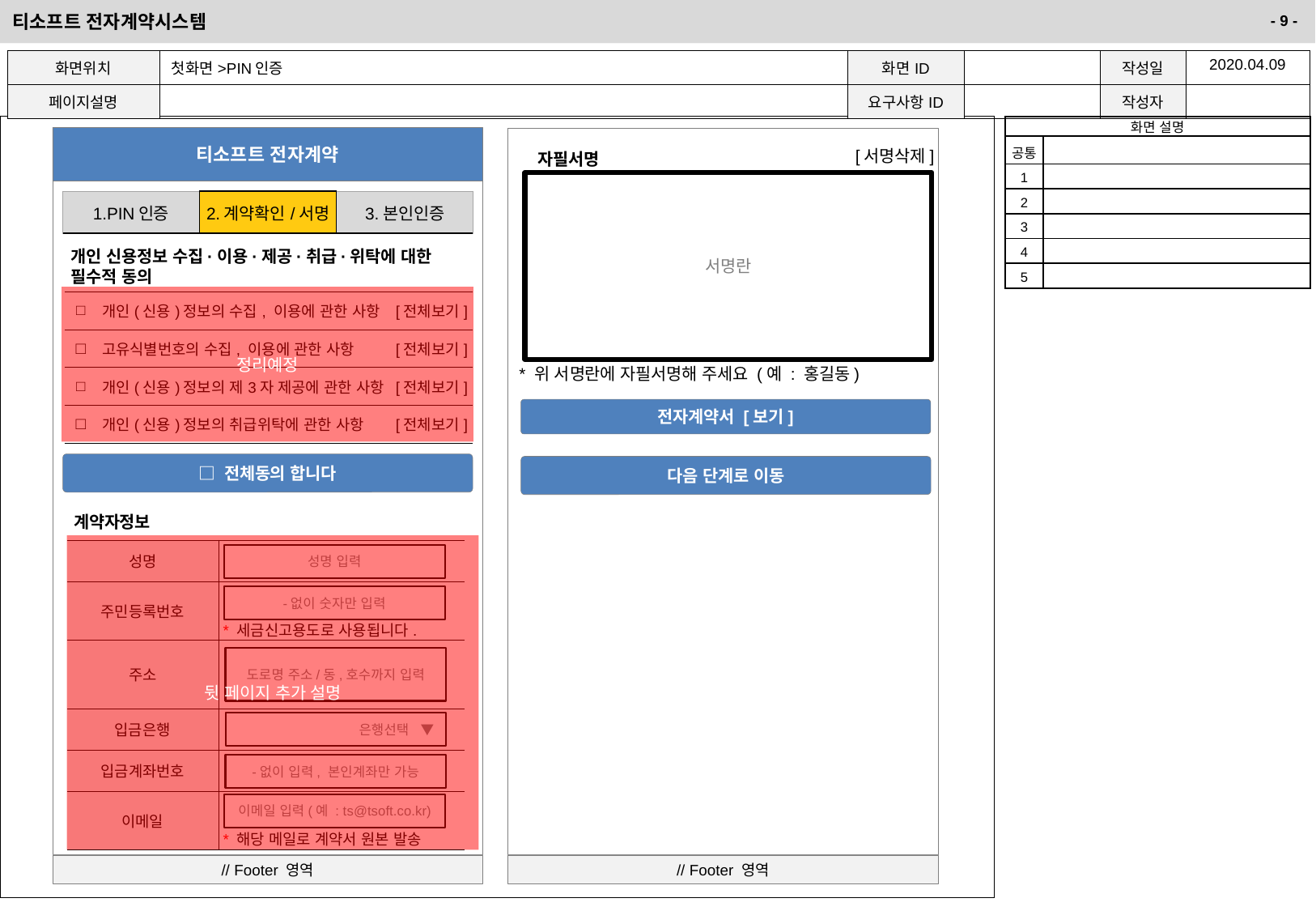

| 화면위치 | 첫화면>PIN인증 | 화면ID |  | 작성일 | 2020.04.09 |
| --- | --- | --- | --- | --- | --- |
| 페이지설명 |  | 요구사항ID |  | 작성자 |  |
| 화면 설명 |  |
| --- | --- |
| 공통 |  |
| 1 |  |
| 2 |  |
| 3 |  |
| 4 |  |
| 5 |  |
티소프트 전자계약
[서명삭제]
자필서명
서명란
| 1.PIN인증 | 2.계약확인/서명 | 3.본인인증 |
| --- | --- | --- |
개인 신용정보 수집·이용·제공·취급·위탁에 대한 필수적 동의
정리예정
| □ | 개인(신용)정보의 수집, 이용에 관한 사항 | [전체보기] |
| --- | --- | --- |
| □ | 고유식별번호의 수집, 이용에 관한 사항 | [전체보기] |
| □ | 개인(신용)정보의 제3자 제공에 관한 사항 | [전체보기] |
| □ | 개인(신용)정보의 취급위탁에 관한 사항 | [전체보기] |
* 위 서명란에 자필서명해 주세요 (예 : 홍길동)
전자계약서 [보기]
□ 전체동의 합니다
다음 단계로 이동
계약자정보
뒷 페이지 추가 설명
| 성명 |  |
| --- | --- |
| 주민등록번호 | \* 세금신고용도로 사용됩니다. |
| 주소 |  |
| 입금은행 |  |
| 입금계좌번호 |  |
| 이메일 | \* 해당 메일로 계약서 원본 발송 |
성명 입력
-없이 숫자만 입력
도로명 주소/동,호수까지 입력
은행선택   ▼
-없이 입력, 본인계좌만 가능
이메일 입력(예 : ts@tsoft.co.kr)